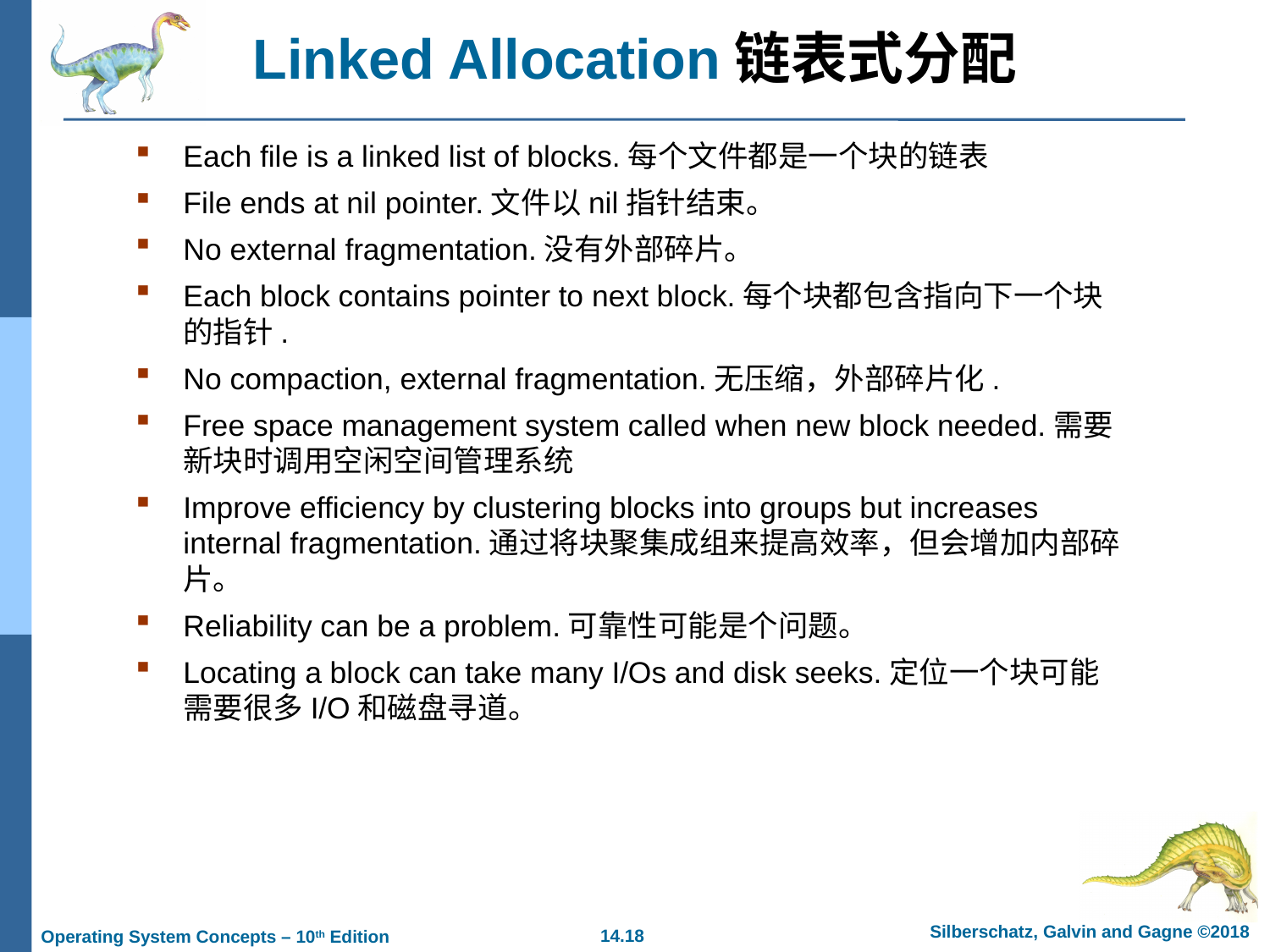

# Linked Allocation链表式分配
Each file is a linked list of blocks.每个文件都是一个块的链表
File ends at nil pointer.文件以nil指针结束。
No external fragmentation.没有外部碎片。
Each block contains pointer to next block.每个块都包含指向下一个块的指针.
No compaction, external fragmentation.无压缩，外部碎片化.
Free space management system called when new block needed.需要新块时调用空闲空间管理系统
Improve efficiency by clustering blocks into groups but increases internal fragmentation.通过将块聚集成组来提高效率，但会增加内部碎片。
Reliability can be a problem.可靠性可能是个问题。
Locating a block can take many I/Os and disk seeks.定位一个块可能需要很多I/O和磁盘寻道。